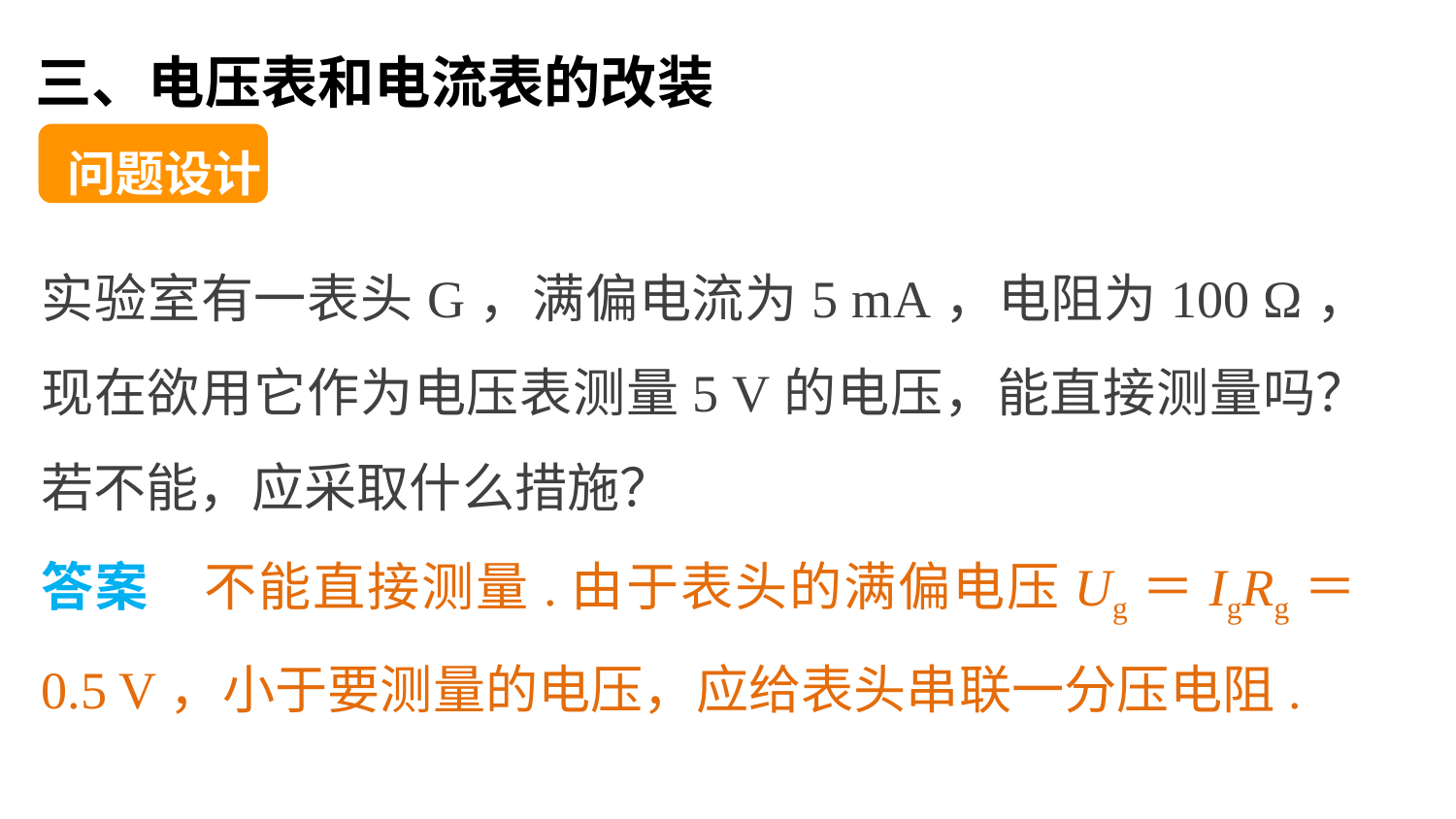

三、电压表和电流表的改装
 问题设计
实验室有一表头G，满偏电流为5 mA，电阻为100 Ω，现在欲用它作为电压表测量5 V的电压，能直接测量吗？若不能，应采取什么措施？
答案　不能直接测量.由于表头的满偏电压Ug＝IgRg＝0.5 V，小于要测量的电压，应给表头串联一分压电阻.